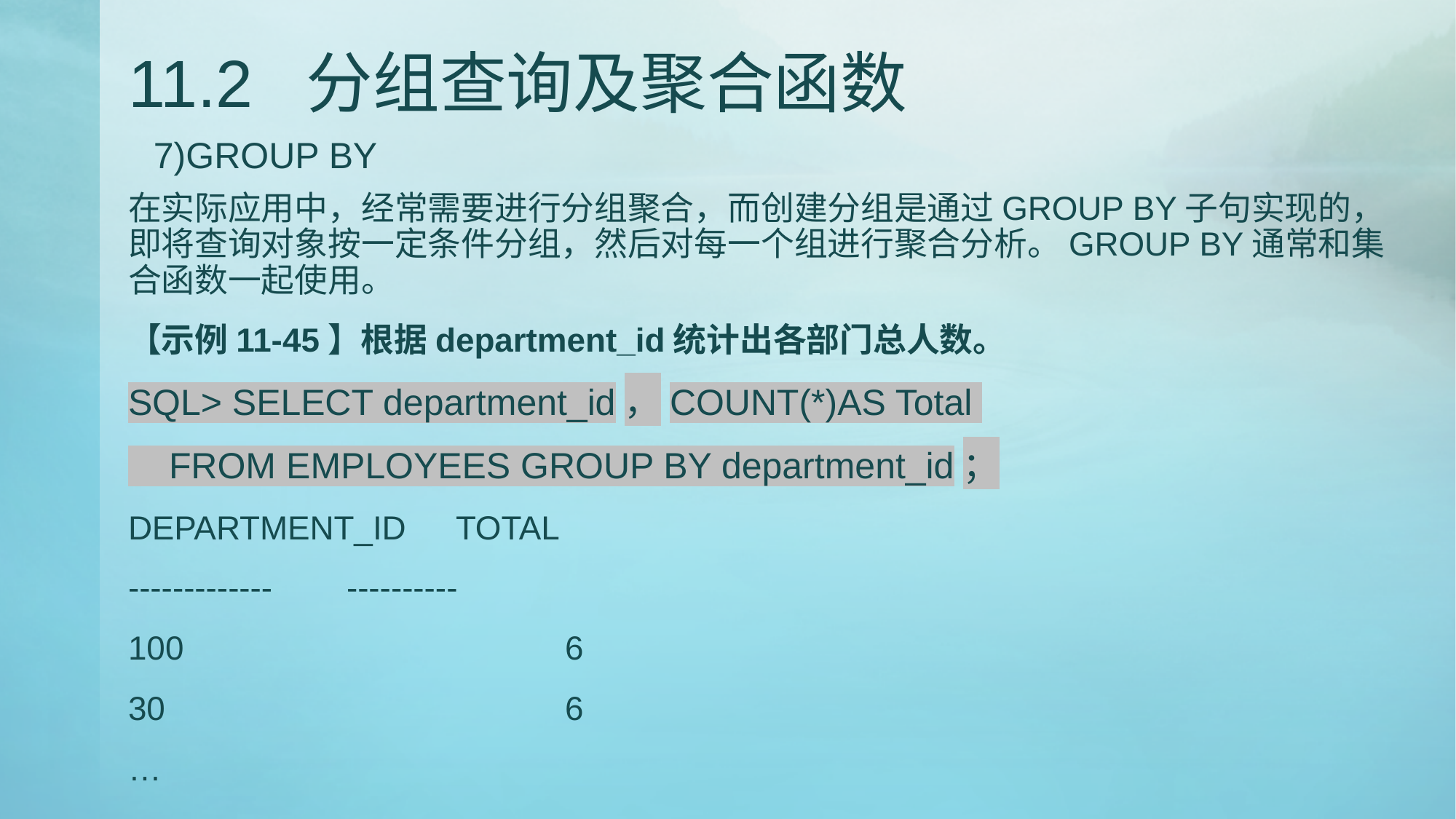

# 11.2  分组查询及聚合函数 7)GROUP BY
在实际应用中，经常需要进行分组聚合，而创建分组是通过GROUP BY子句实现的，即将查询对象按一定条件分组，然后对每一个组进行聚合分析。GROUP BY通常和集合函数一起使用。
【示例11-45】根据department_id统计出各部门总人数。
SQL> SELECT department_id，COUNT(*)AS Total
    FROM EMPLOYEES GROUP BY department_id；
DEPARTMENT_ID	TOTAL
-------------	----------
100				6
30				6
…